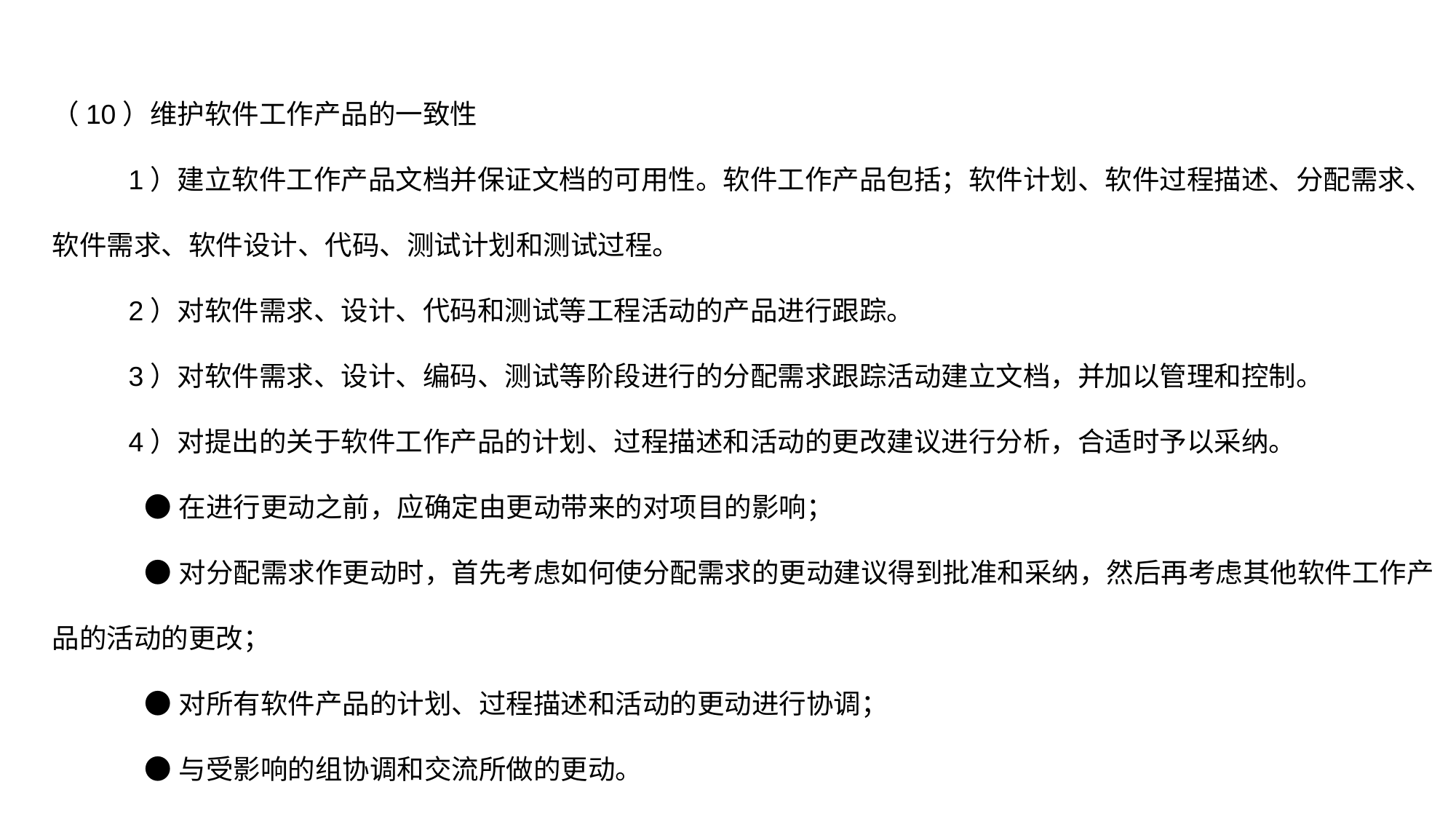

（10）维护软件工作产品的一致性
          1）建立软件工作产品文档并保证文档的可用性。软件工作产品包括；软件计划、软件过程描述、分配需求、软件需求、软件设计、代码、测试计划和测试过程。
          2）对软件需求、设计、代码和测试等工程活动的产品进行跟踪。
          3）对软件需求、设计、编码、测试等阶段进行的分配需求跟踪活动建立文档，并加以管理和控制。
          4）对提出的关于软件工作产品的计划、过程描述和活动的更改建议进行分析，合适时予以采纳。
               ●在进行更动之前，应确定由更动带来的对项目的影响；
               ●对分配需求作更动时，首先考虑如何使分配需求的更动建议得到批准和采纳，然后再考虑其他软件工作产品的活动的更改；
               ●对所有软件产品的计划、过程描述和活动的更动进行协调；
               ●与受影响的组协调和交流所做的更动。